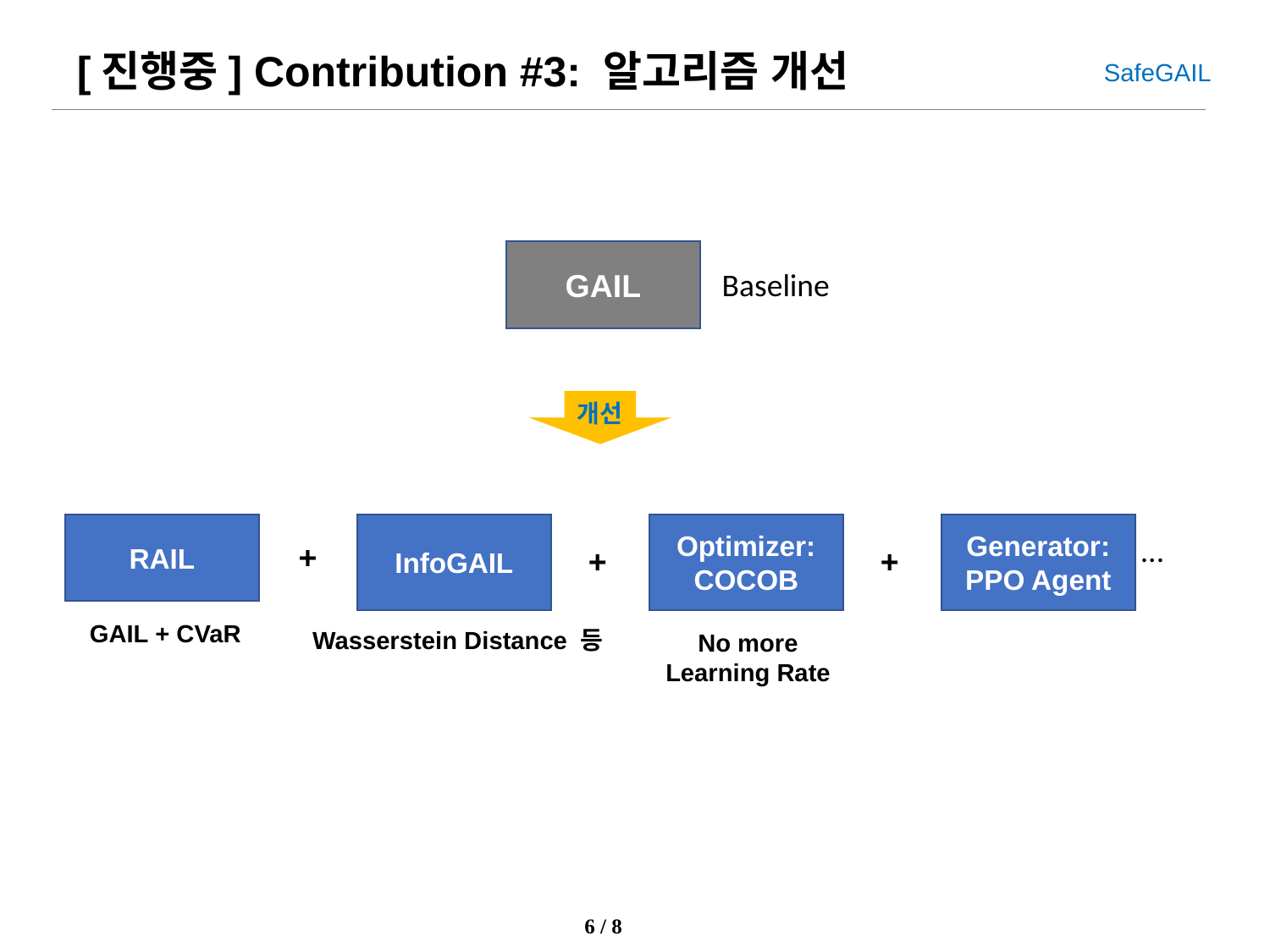

[진행중] Contribution #3: 알고리즘 개선
SafeGAIL
GAIL
Baseline

개선
RAIL
Generator:
PPO Agent
InfoGAIL
Optimizer:
COCOB
...
+
+
+
GAIL + CVaR
Wasserstein Distance 등
No more
Learning Rate
6 / 8